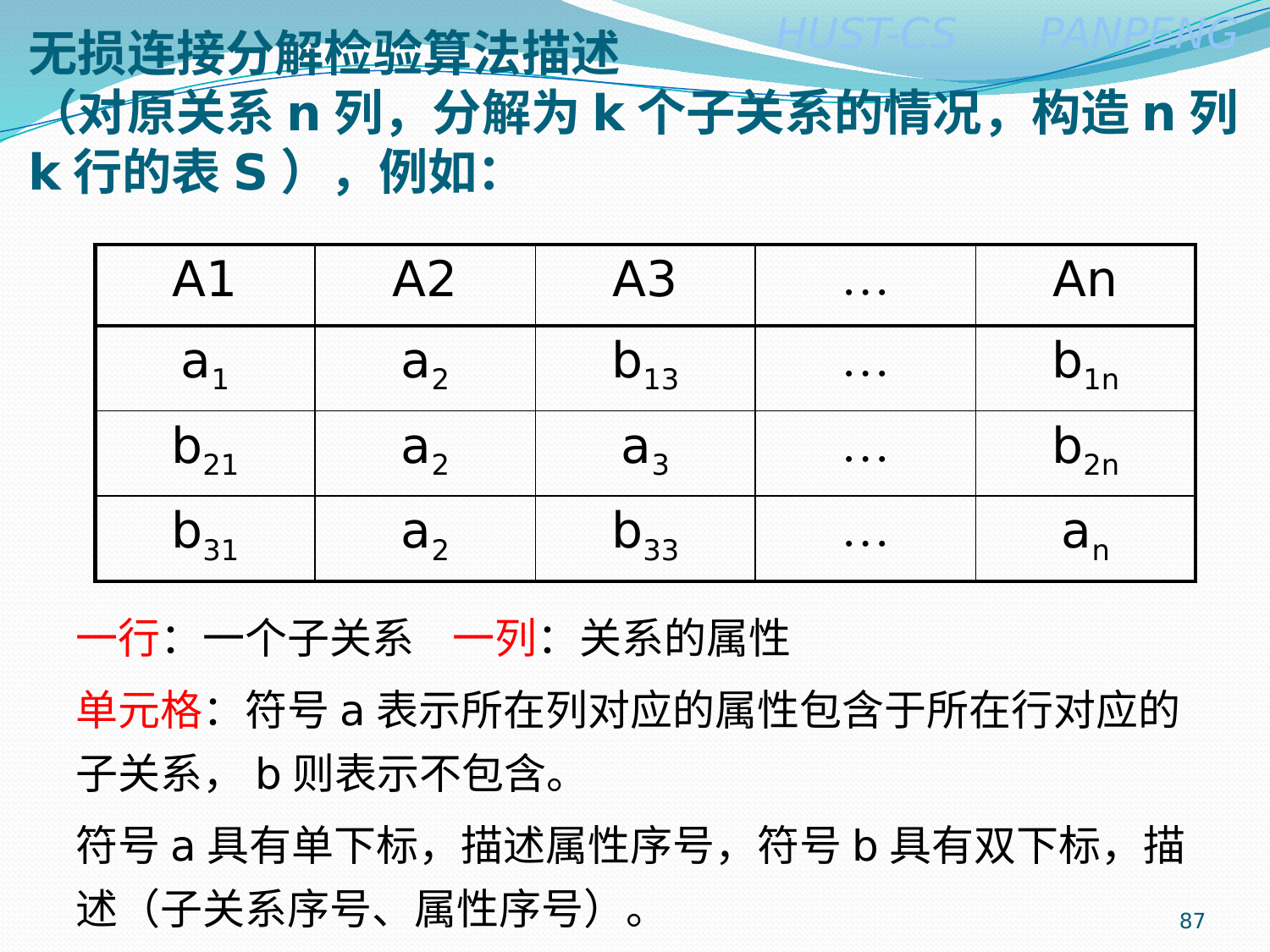

无损连接分解检验算法描述
（对原关系n列，分解为k个子关系的情况，构造n列k行的表S），例如：
| A1 | A2 | A3 | … | An |
| --- | --- | --- | --- | --- |
| a1 | a2 | b13 | … | b1n |
| b21 | a2 | a3 | … | b2n |
| b31 | a2 | b33 | … | an |
一行：一个子关系    一列：关系的属性
单元格：符号a表示所在列对应的属性包含于所在行对应的子关系，b则表示不包含。
符号a具有单下标，描述属性序号，符号b具有双下标，描述（子关系序号、属性序号）。
87